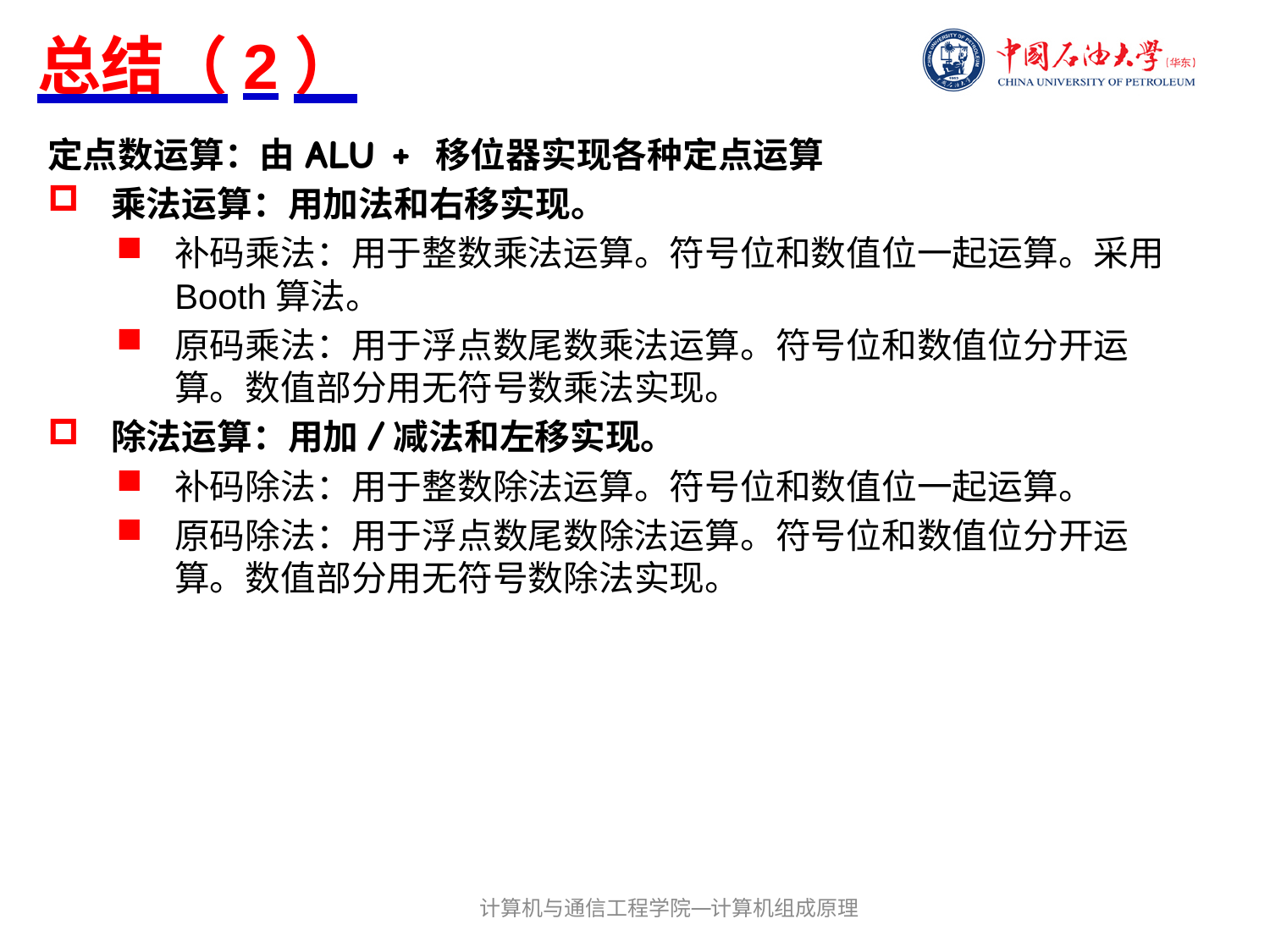

# 总结（2）
定点数运算：由ALU + 移位器实现各种定点运算
乘法运算：用加法和右移实现。
补码乘法：用于整数乘法运算。符号位和数值位一起运算。采用Booth算法。
原码乘法：用于浮点数尾数乘法运算。符号位和数值位分开运算。数值部分用无符号数乘法实现。
除法运算：用加/减法和左移实现。
补码除法：用于整数除法运算。符号位和数值位一起运算。
原码除法：用于浮点数尾数除法运算。符号位和数值位分开运算。数值部分用无符号数除法实现。

计算机与通信工程学院—计算机组成原理
92